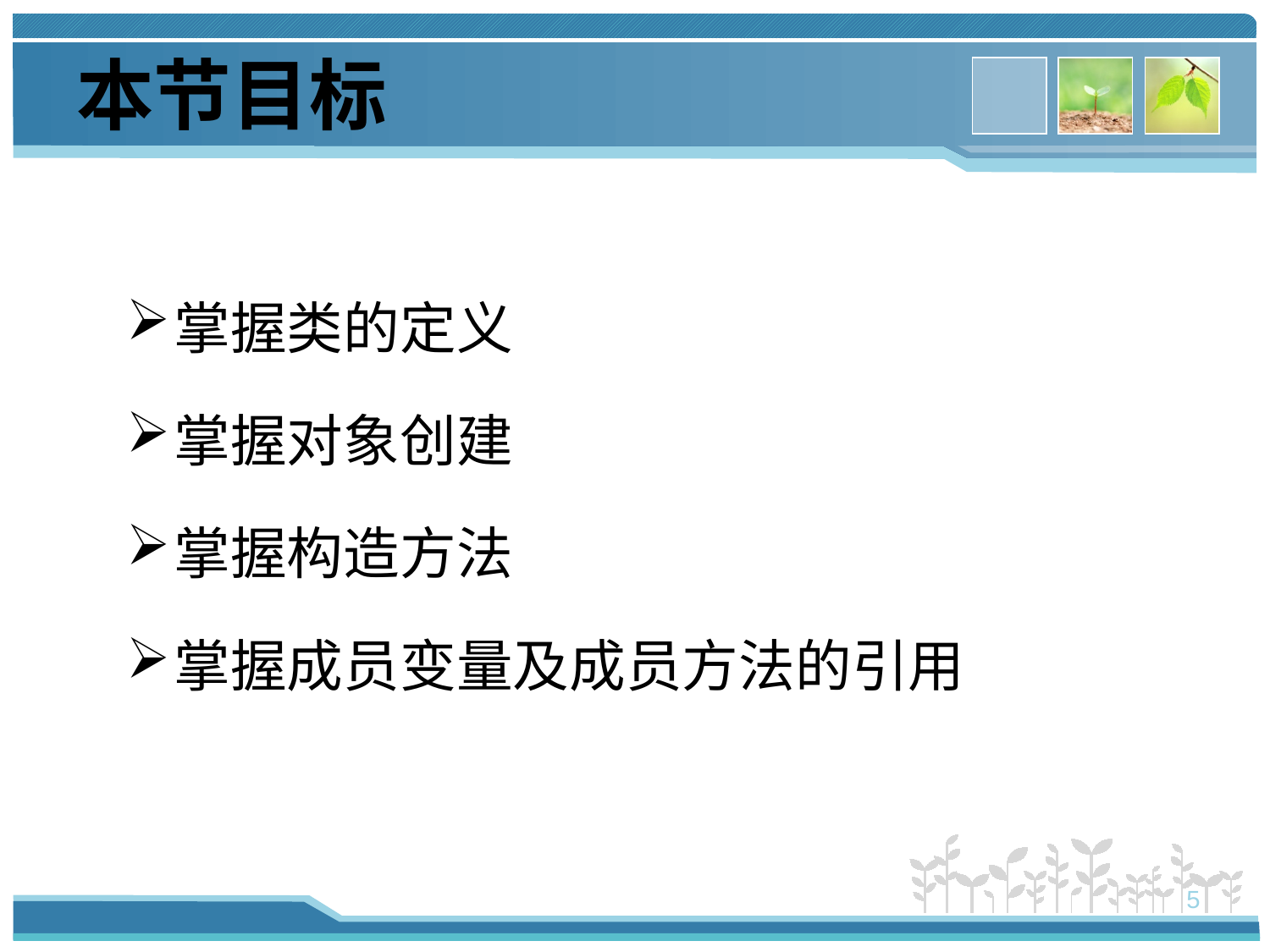

# 本节目标
掌握类的定义
掌握对象创建
掌握构造方法
掌握成员变量及成员方法的引用
5